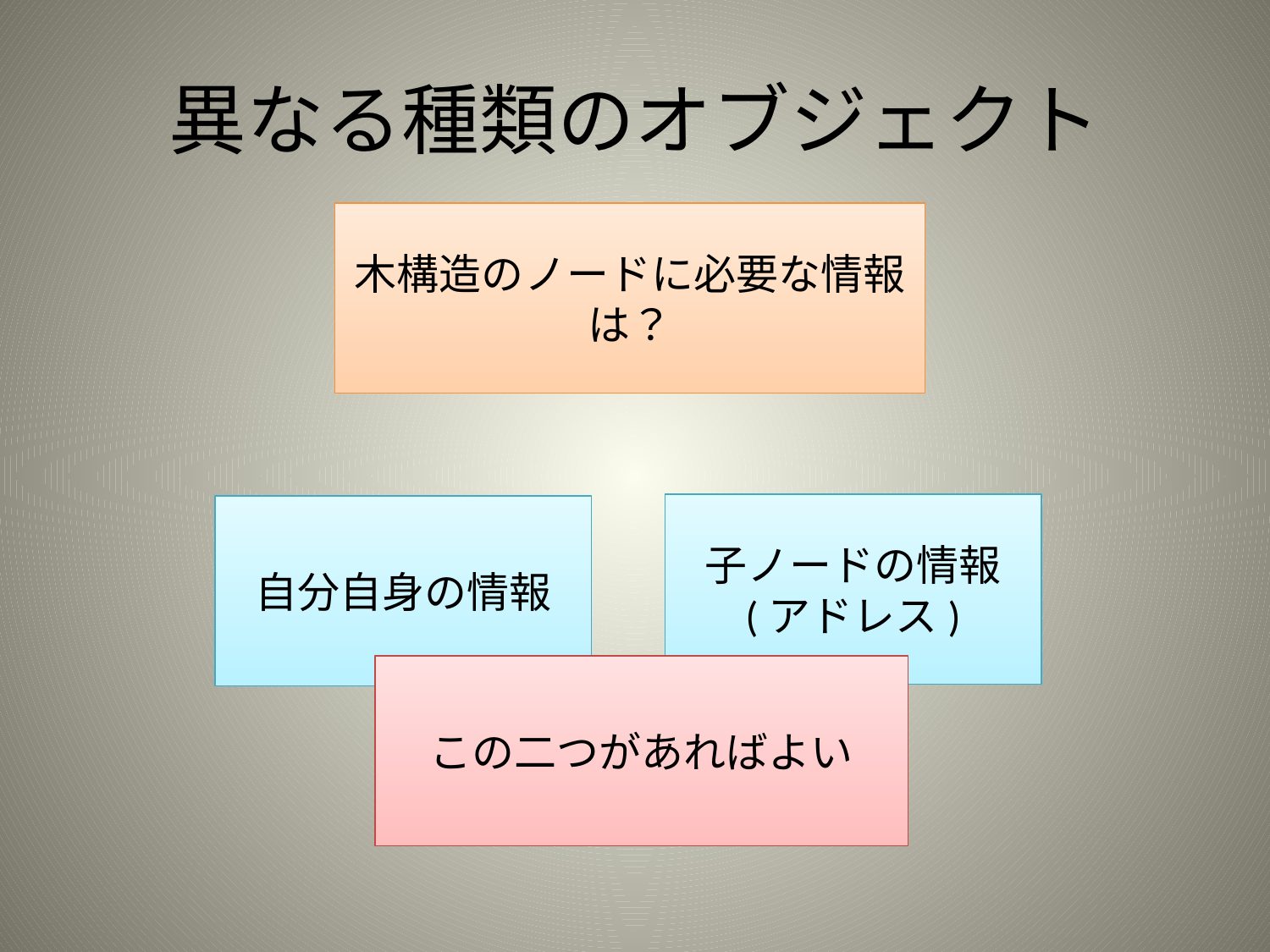

# 異なる種類のオブジェクト
木構造のノードに必要な情報は？
子ノードの情報
(アドレス)
自分自身の情報
この二つがあればよい